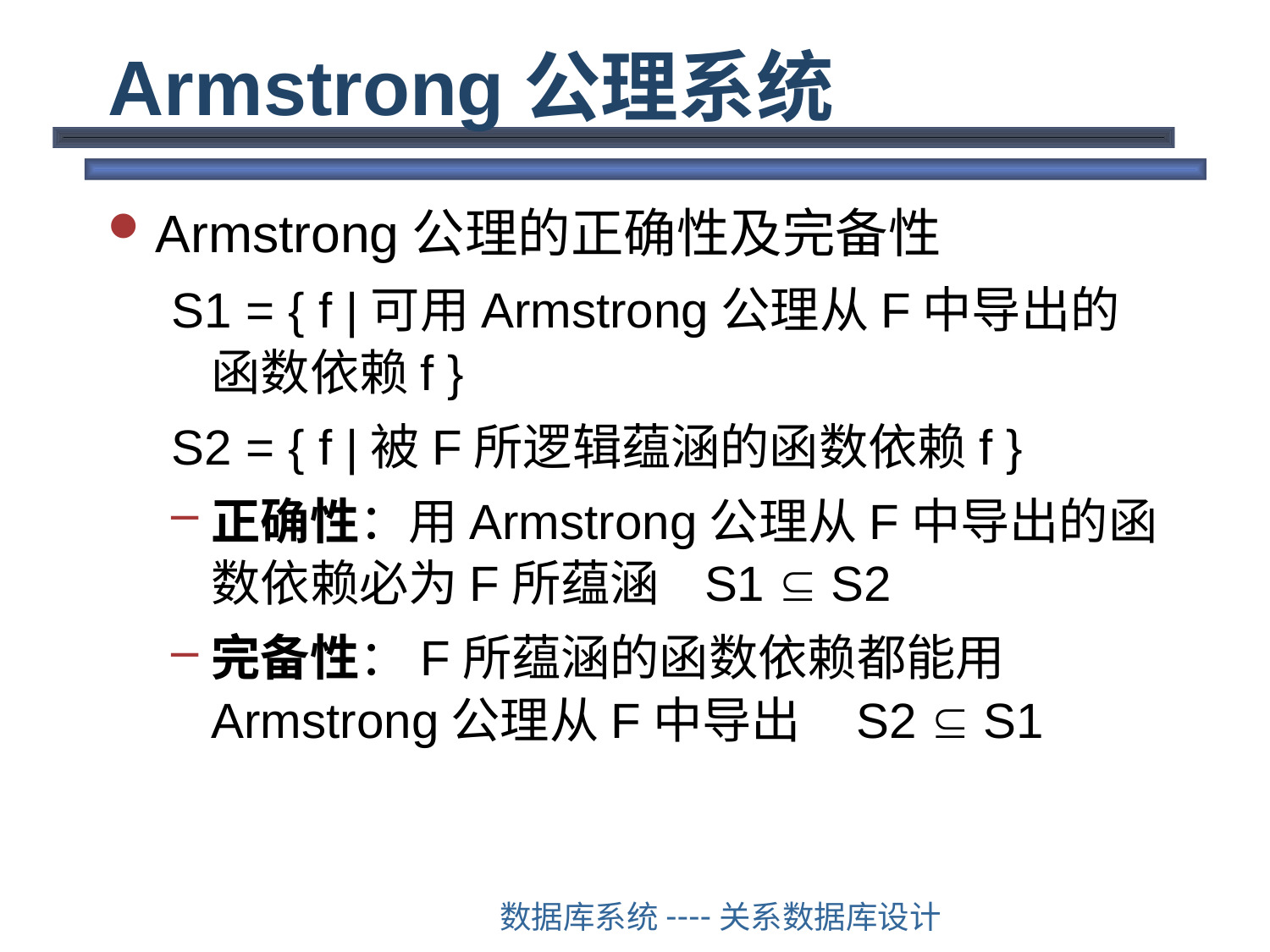

# Armstrong公理系统
Armstrong公理的正确性及完备性
S1 = { f |可用Armstrong公理从F中导出的函数依赖f }
S2 = { f |被F所逻辑蕴涵的函数依赖f }
正确性：用Armstrong公理从F中导出的函数依赖必为F所蕴涵   S1 ⊆ S2
完备性：F所蕴涵的函数依赖都能用Armstrong公理从F中导出    S2 ⊆ S1
数据库系统----关系数据库设计